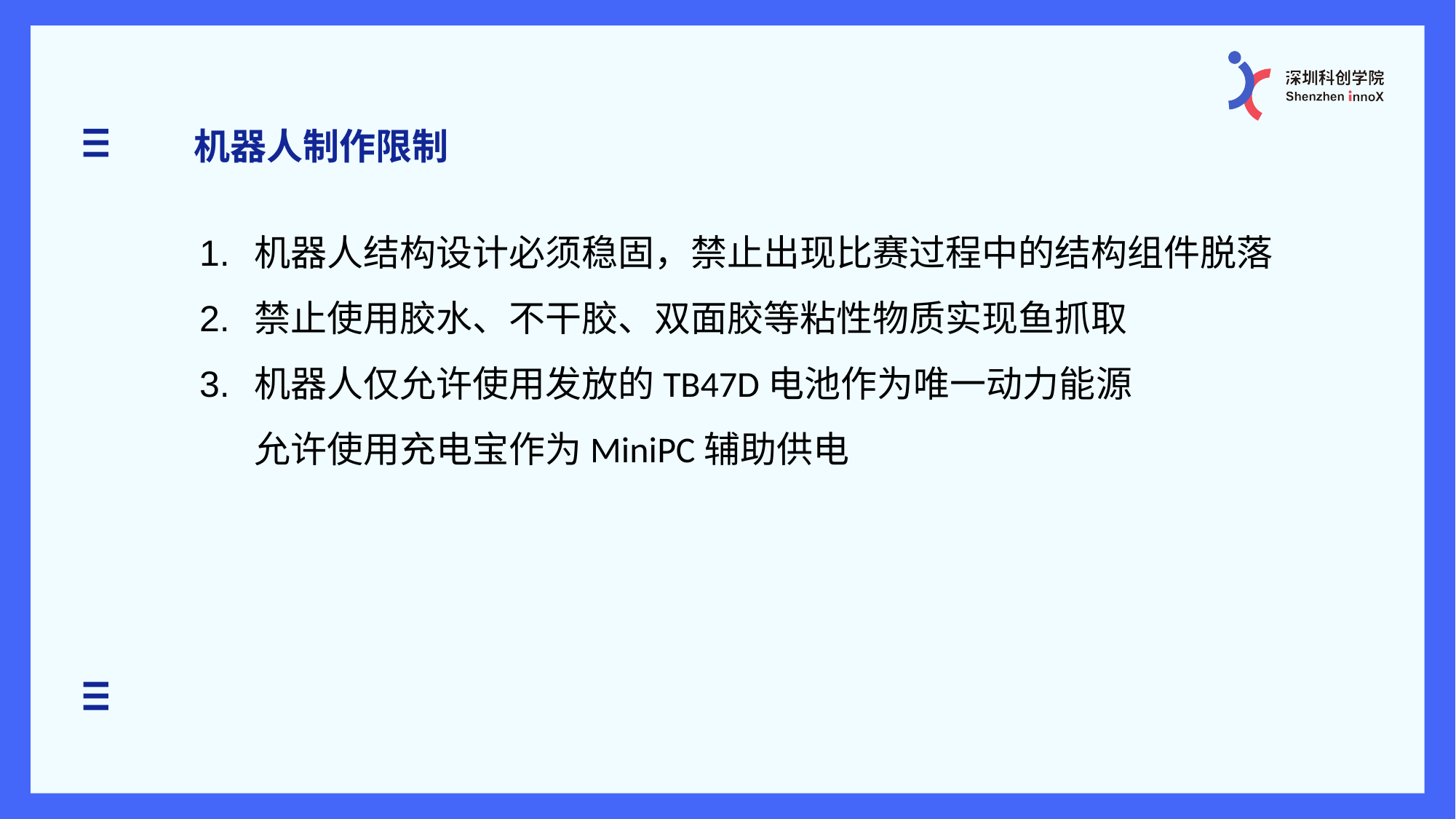

机器人制作限制
机器人结构设计必须稳固，禁止出现比赛过程中的结构组件脱落
禁止使用胶水、不干胶、双面胶等粘性物质实现鱼抓取
机器人仅允许使用发放的TB47D电池作为唯一动力能源
允许使用充电宝作为MiniPC辅助供电